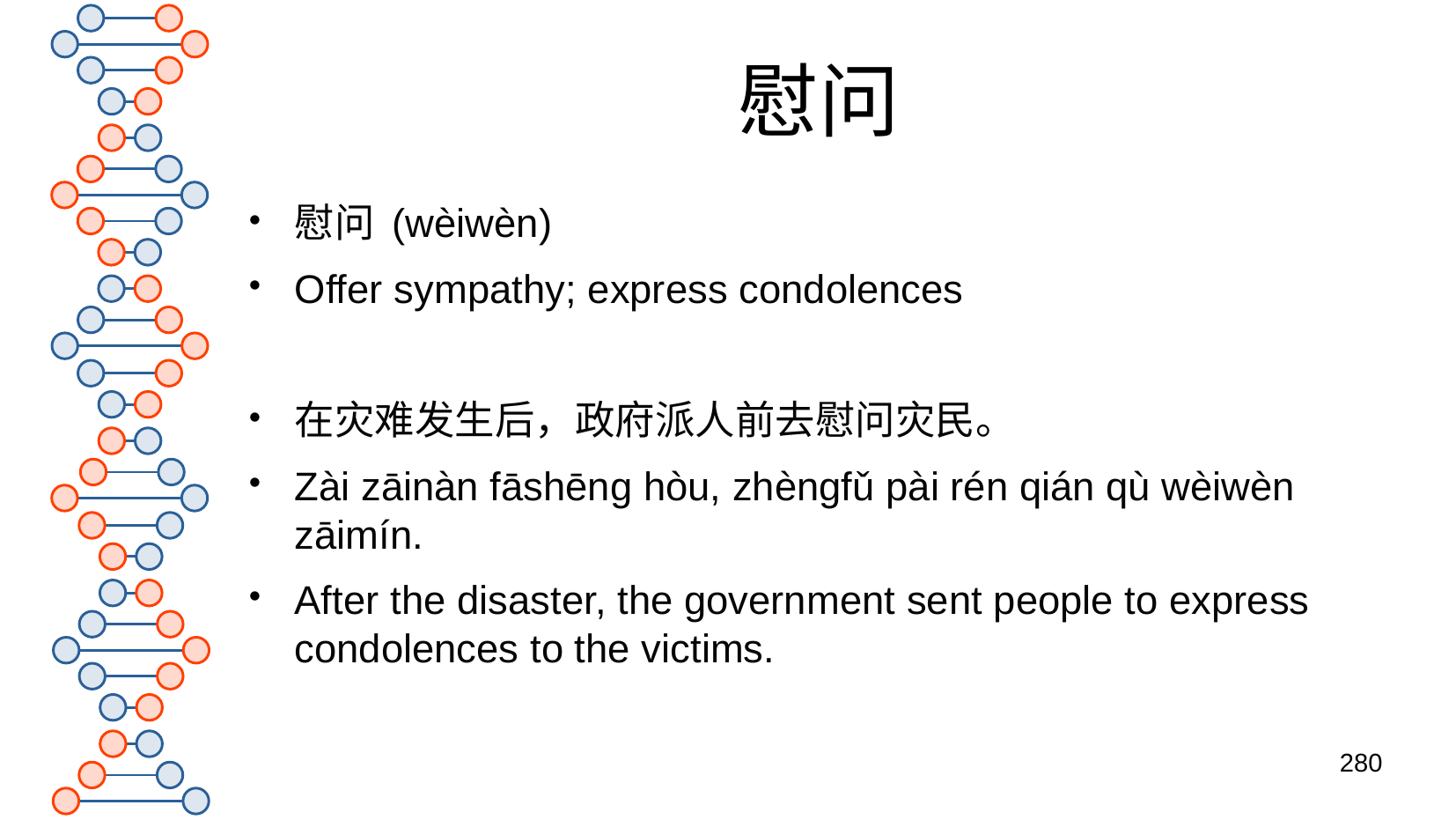

# 慰问
慰问 (wèiwèn)
Offer sympathy; express condolences

在灾难发生后，政府派人前去慰问灾民。
Zài zāinàn fāshēng hòu, zhèngfǔ pài rén qián qù wèiwèn zāimín.
After the disaster, the government sent people to express condolences to the victims.

280